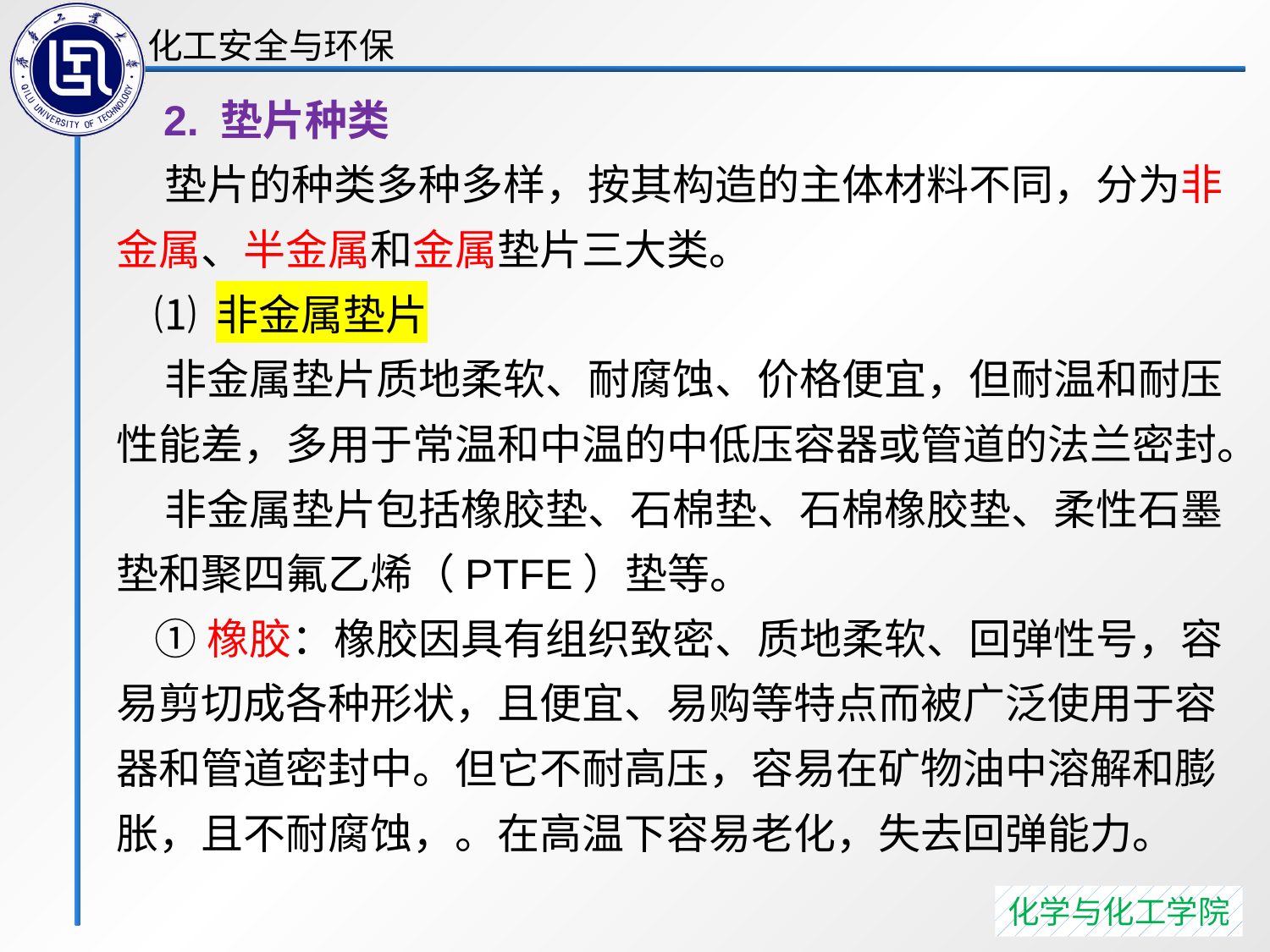

2. 垫片种类
    垫片的种类多种多样，按其构造的主体材料不同，分为非金属、半金属和金属垫片三大类。
    ⑴ 非金属垫片
    非金属垫片质地柔软、耐腐蚀、价格便宜，但耐温和耐压性能差，多用于常温和中温的中低压容器或管道的法兰密封。
    非金属垫片包括橡胶垫、石棉垫、石棉橡胶垫、柔性石墨垫和聚四氟乙烯（PTFE）垫等。
    ①橡胶：橡胶因具有组织致密、质地柔软、回弹性号，容易剪切成各种形状，且便宜、易购等特点而被广泛使用于容器和管道密封中。但它不耐高压，容易在矿物油中溶解和膨胀，且不耐腐蚀，。在高温下容易老化，失去回弹能力。